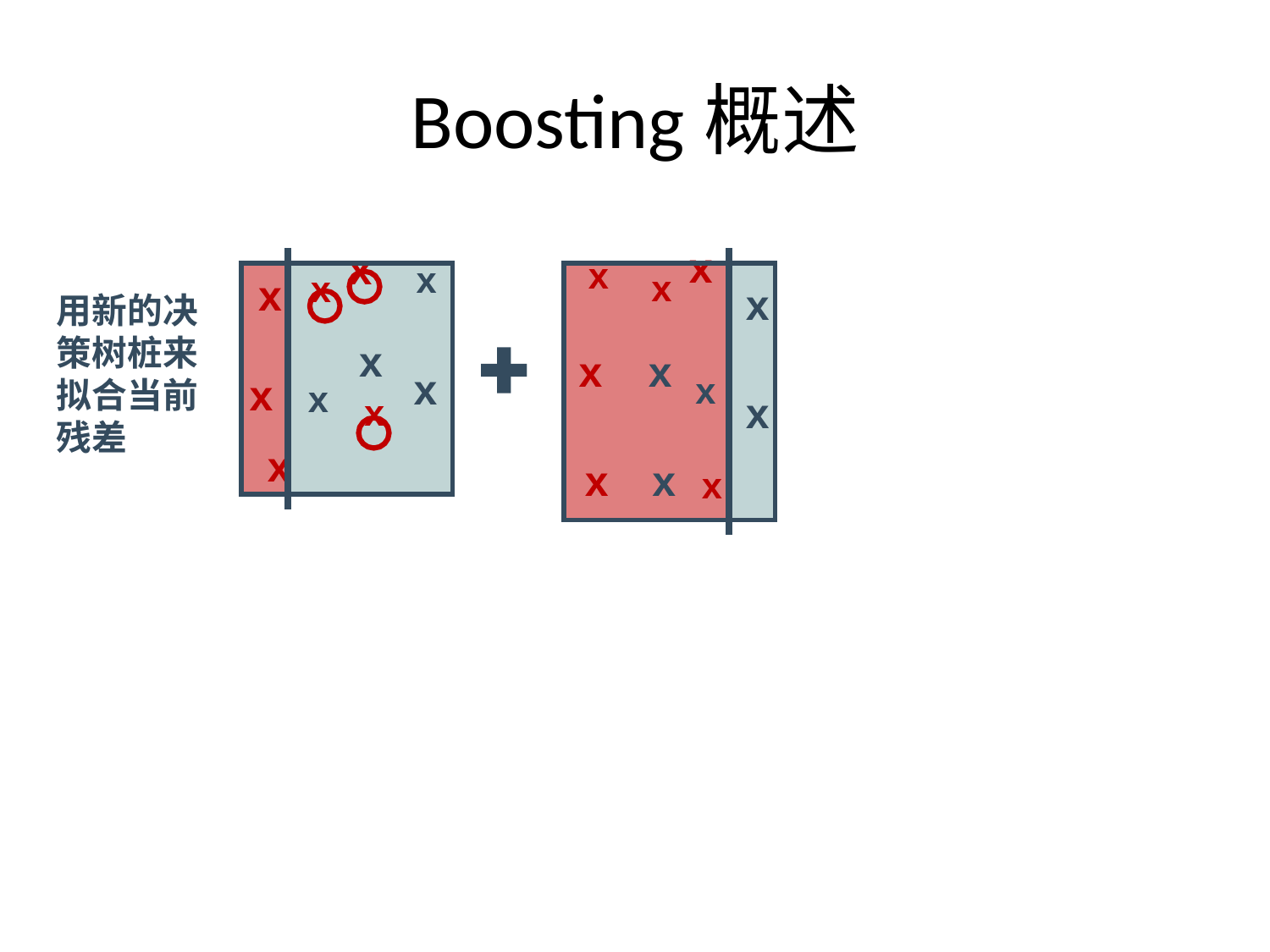

# Boosting概述
|  |  |
| --- | --- |
| x x x | x x x x x x x |
|  |  |
|  |  |
| --- | --- |
| x x x x x x x x x | x x |
|  |  |

用新的决策树桩来拟合当前残差

+